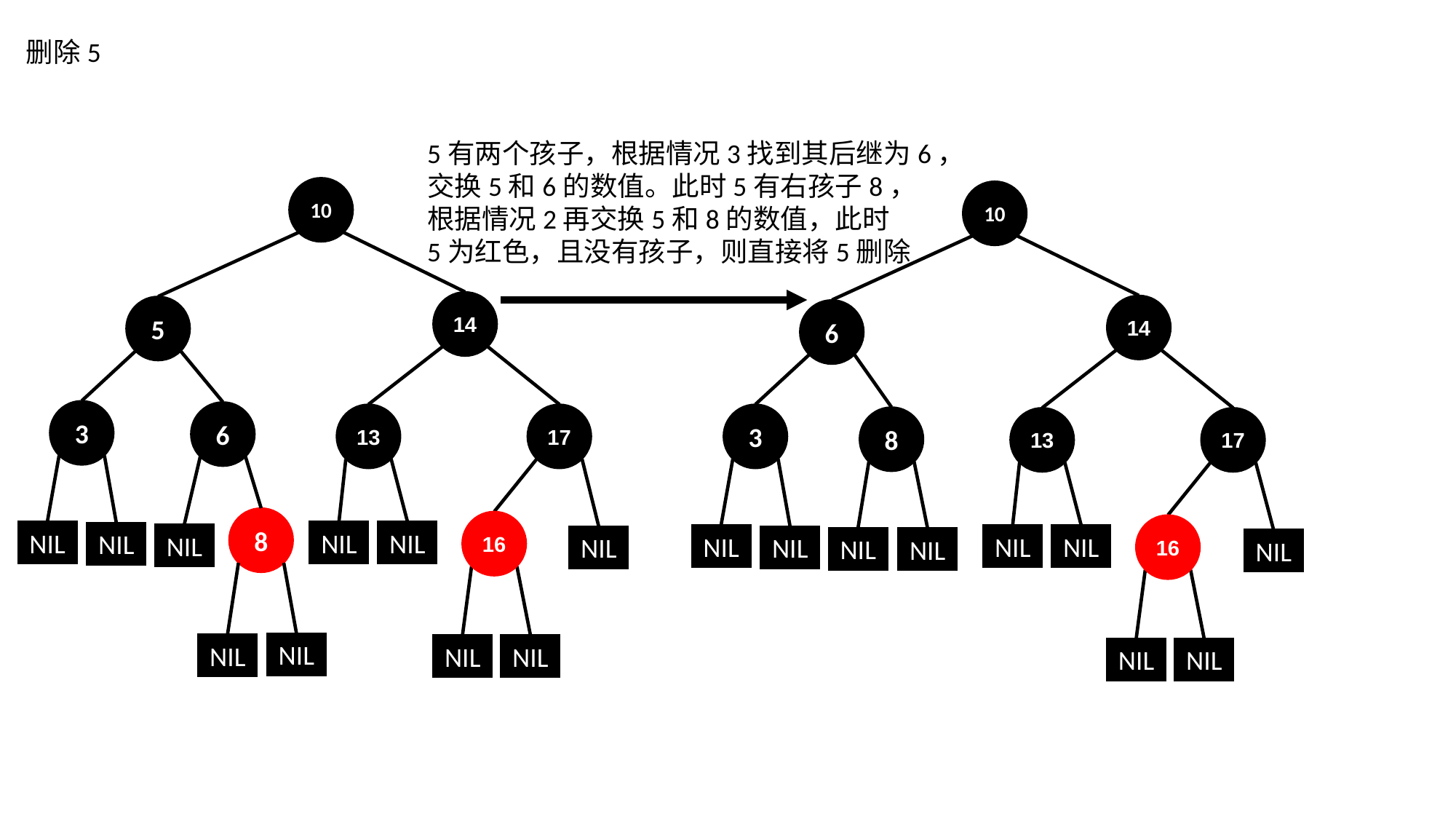

删除5
5有两个孩子，根据情况3找到其后继为6，
交换5和6的数值。此时5有右孩子8，
根据情况2再交换5和8的数值，此时
5为红色，且没有孩子，则直接将5删除
10
10
14
14
5
6
3
6
13
17
3
8
13
17
8
16
16
NIL
NIL
NIL
NIL
NIL
NIL
NIL
NIL
NIL
NIL
NIL
NIL
NIL
NIL
NIL
NIL
NIL
NIL
NIL